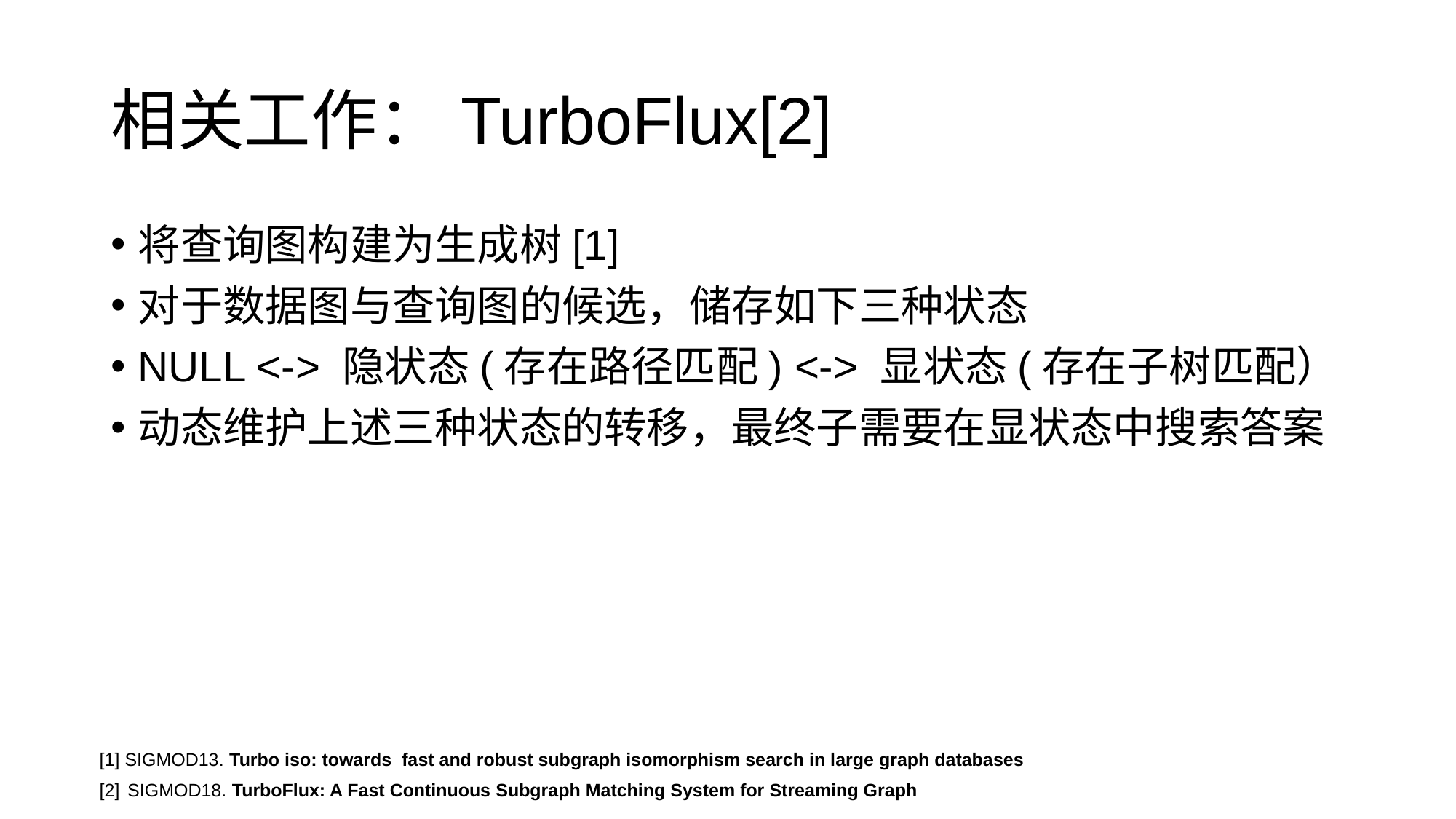

# 相关工作：TurboFlux[2]
将查询图构建为生成树[1]
对于数据图与查询图的候选，储存如下三种状态
NULL <-> 隐状态(存在路径匹配) <-> 显状态(存在子树匹配）
动态维护上述三种状态的转移，最终子需要在显状态中搜索答案
[1] SIGMOD13. Turbo iso: towards  fast and robust subgraph isomorphism search in large graph databases
[2] SIGMOD18. TurboFlux: A Fast Continuous Subgraph Matching System for Streaming Graph